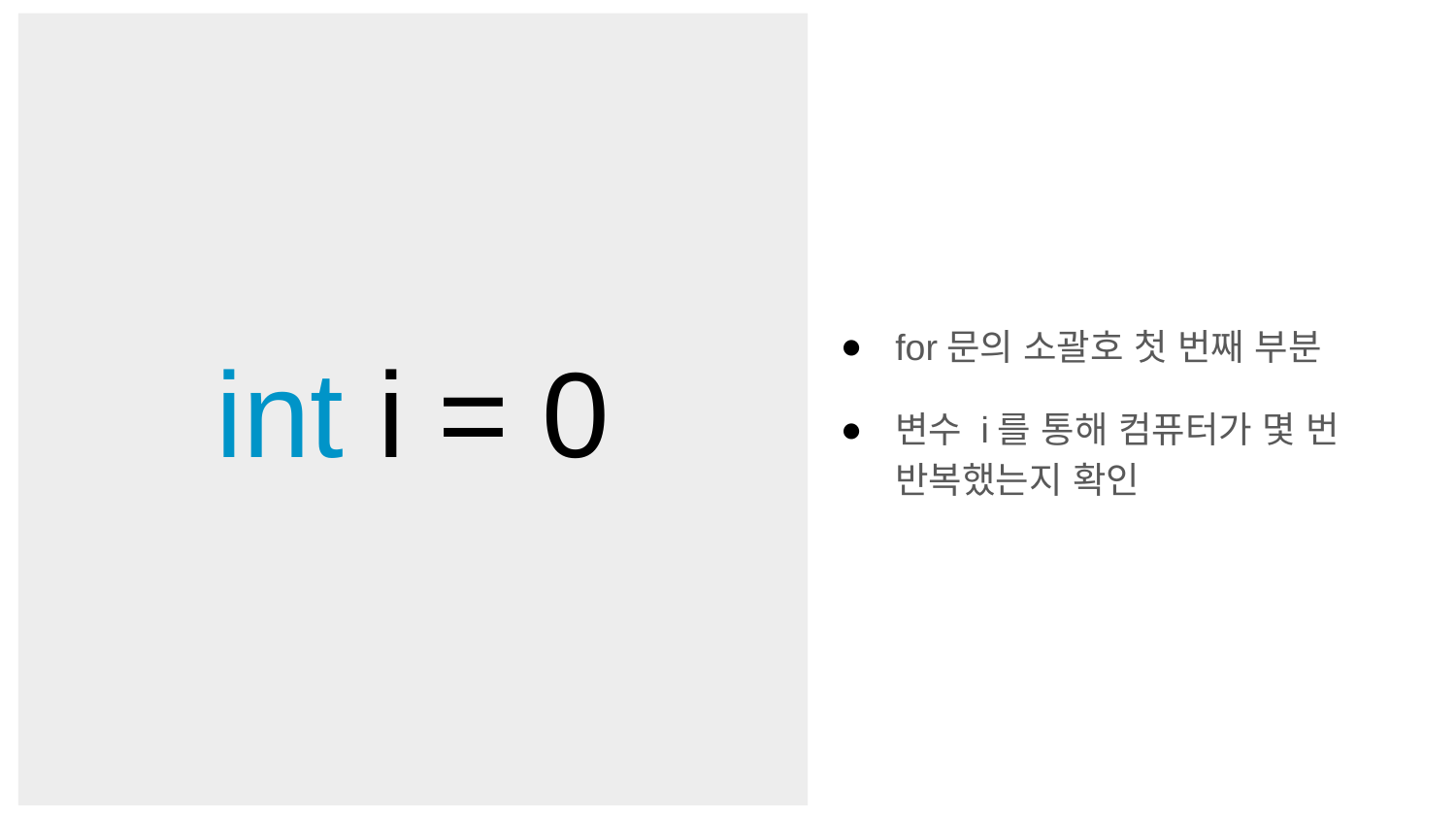

for문의 소괄호 첫 번째 부분
변수 i를 통해 컴퓨터가 몇 번 반복했는지 확인
int i = 0